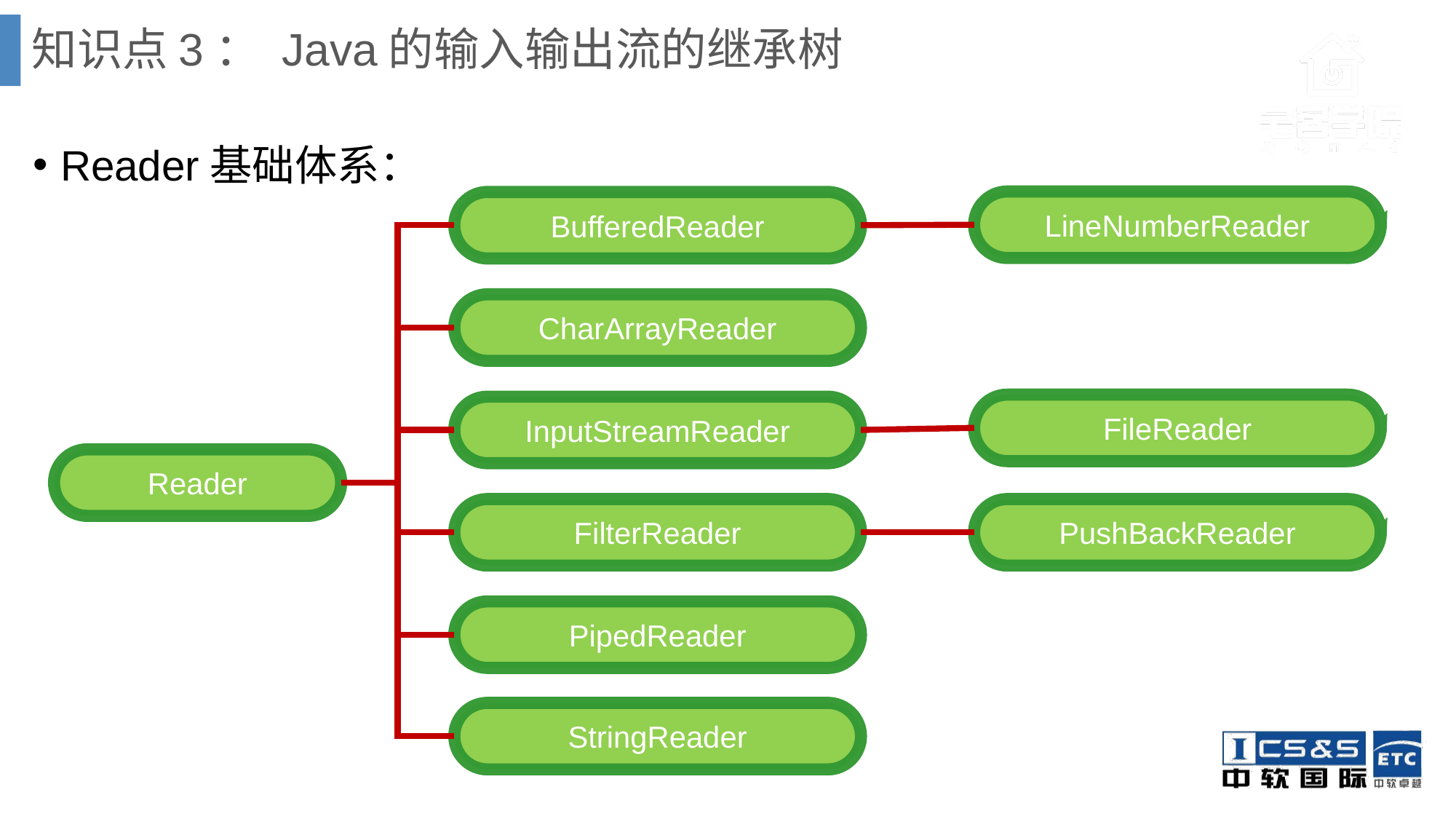

# 知识点3： Java的输入输出流的继承树
Reader基础体系：
LineNumberReader
BufferedReader
CharArrayReader
FileReader
InputStreamReader
Reader
FilterReader
PushBackReader
PipedReader
StringReader